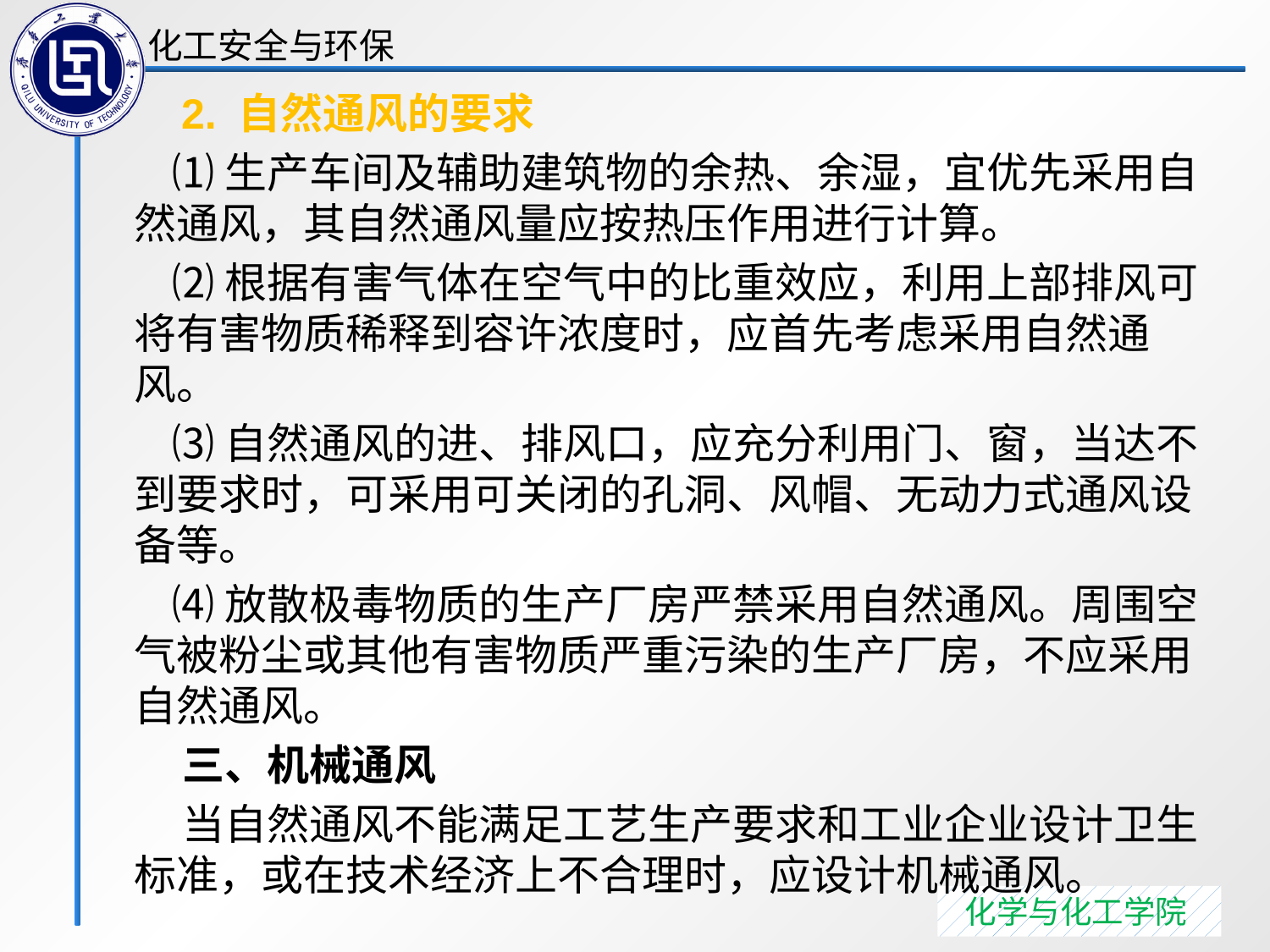

2. 自然通风的要求
    ⑴生产车间及辅助建筑物的余热、余湿，宜优先采用自然通风，其自然通风量应按热压作用进行计算。
    ⑵根据有害气体在空气中的比重效应，利用上部排风可将有害物质稀释到容许浓度时，应首先考虑采用自然通风。
    ⑶自然通风的进、排风口，应充分利用门、窗，当达不到要求时，可采用可关闭的孔洞、风帽、无动力式通风设备等。
    ⑷放散极毒物质的生产厂房严禁采用自然通风。周围空气被粉尘或其他有害物质严重污染的生产厂房，不应采用自然通风。
    三、机械通风
    当自然通风不能满足工艺生产要求和工业企业设计卫生标准，或在技术经济上不合理时，应设计机械通风。